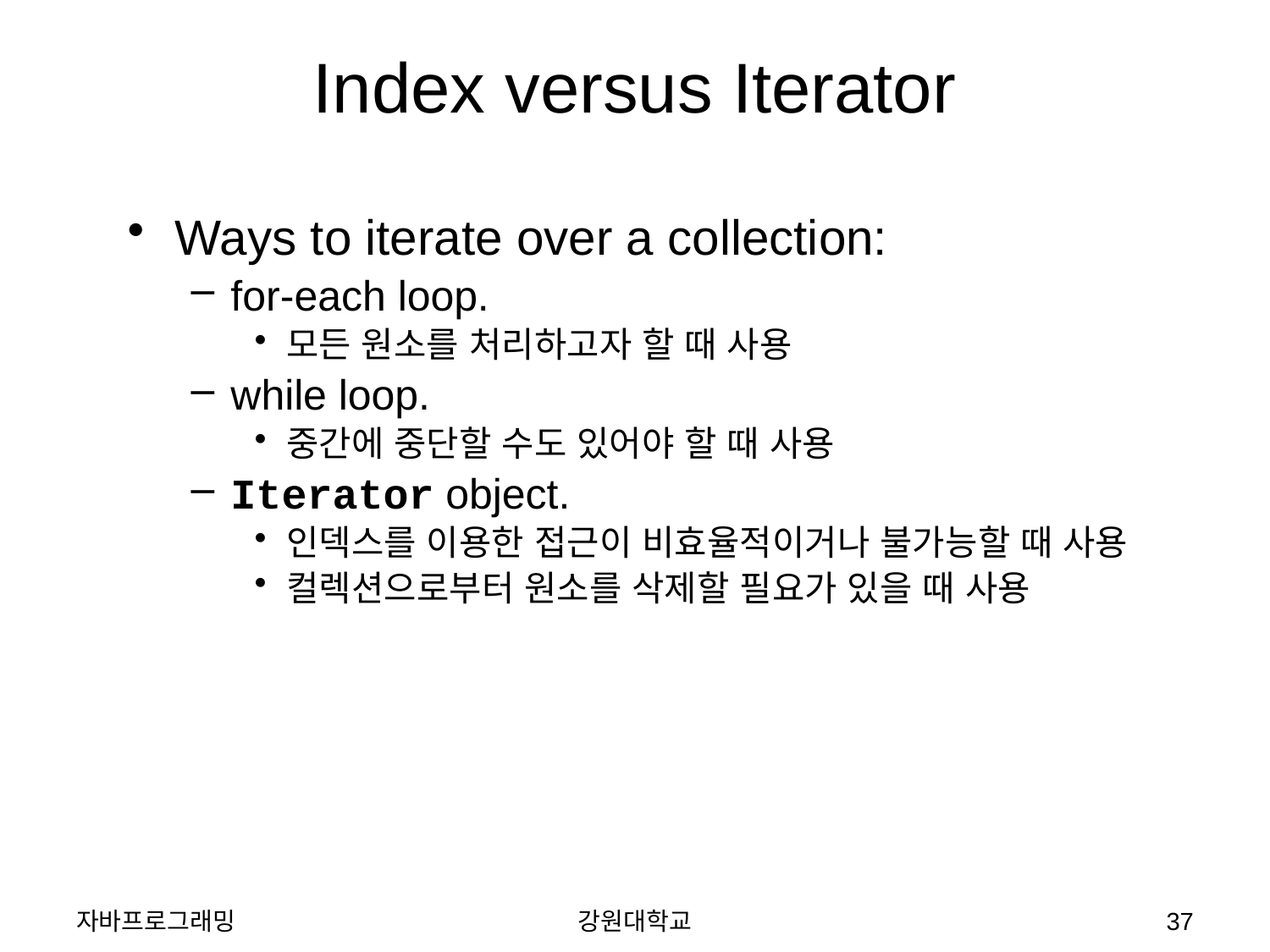

Index versus Iterator
Ways to iterate over a collection:
for-each loop.
모든 원소를 처리하고자 할 때 사용
while loop.
중간에 중단할 수도 있어야 할 때 사용
Iterator object.
인덱스를 이용한 접근이 비효율적이거나 불가능할 때 사용
컬렉션으로부터 원소를 삭제할 필요가 있을 때 사용
자바프로그래밍
강원대학교
37